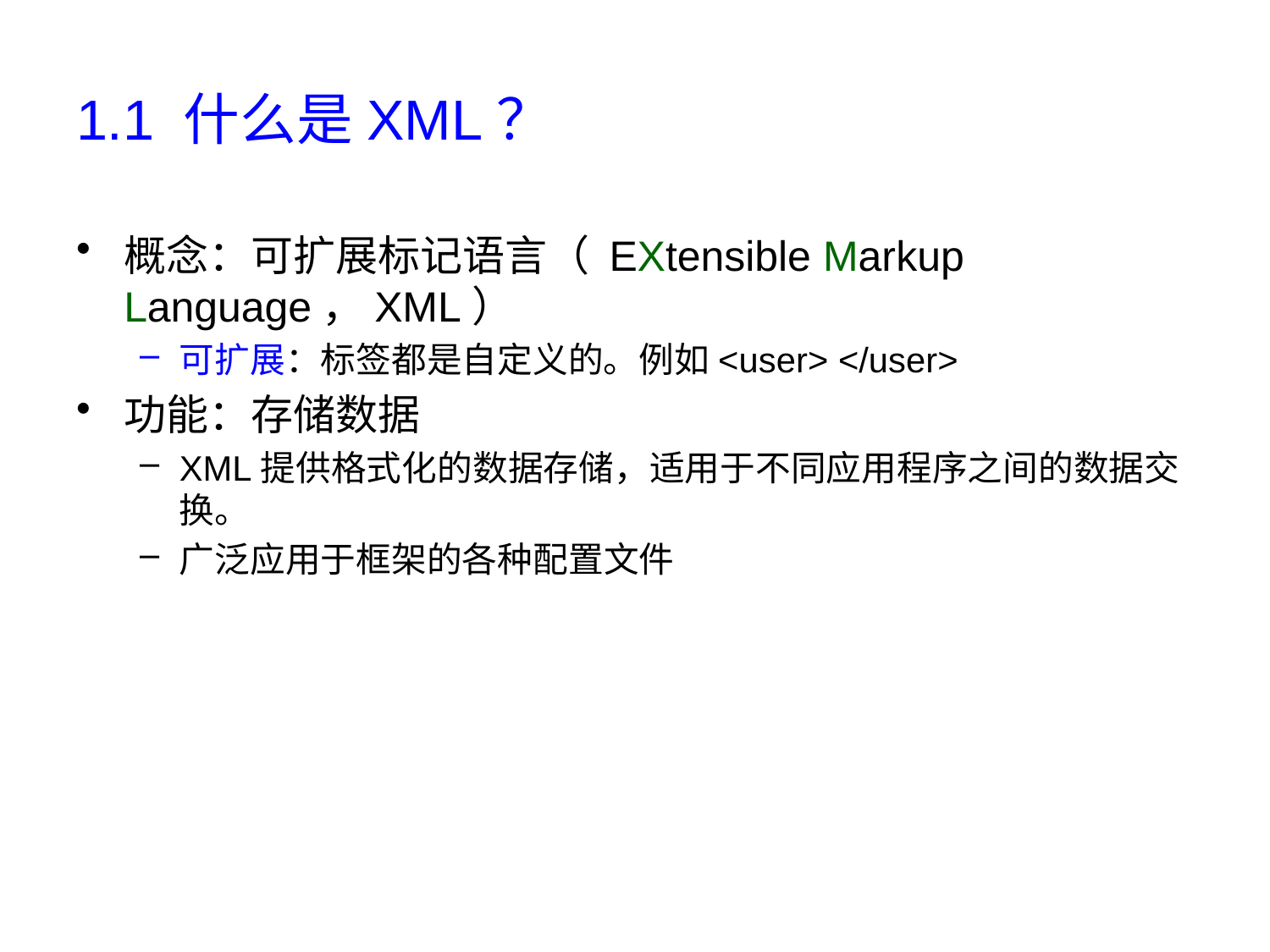

# 1.1 什么是XML？
概念：可扩展标记语言（ EXtensible Markup Language，XML）
可扩展：标签都是自定义的。例如<user> </user>
功能：存储数据
XML提供格式化的数据存储，适用于不同应用程序之间的数据交换。
广泛应用于框架的各种配置文件